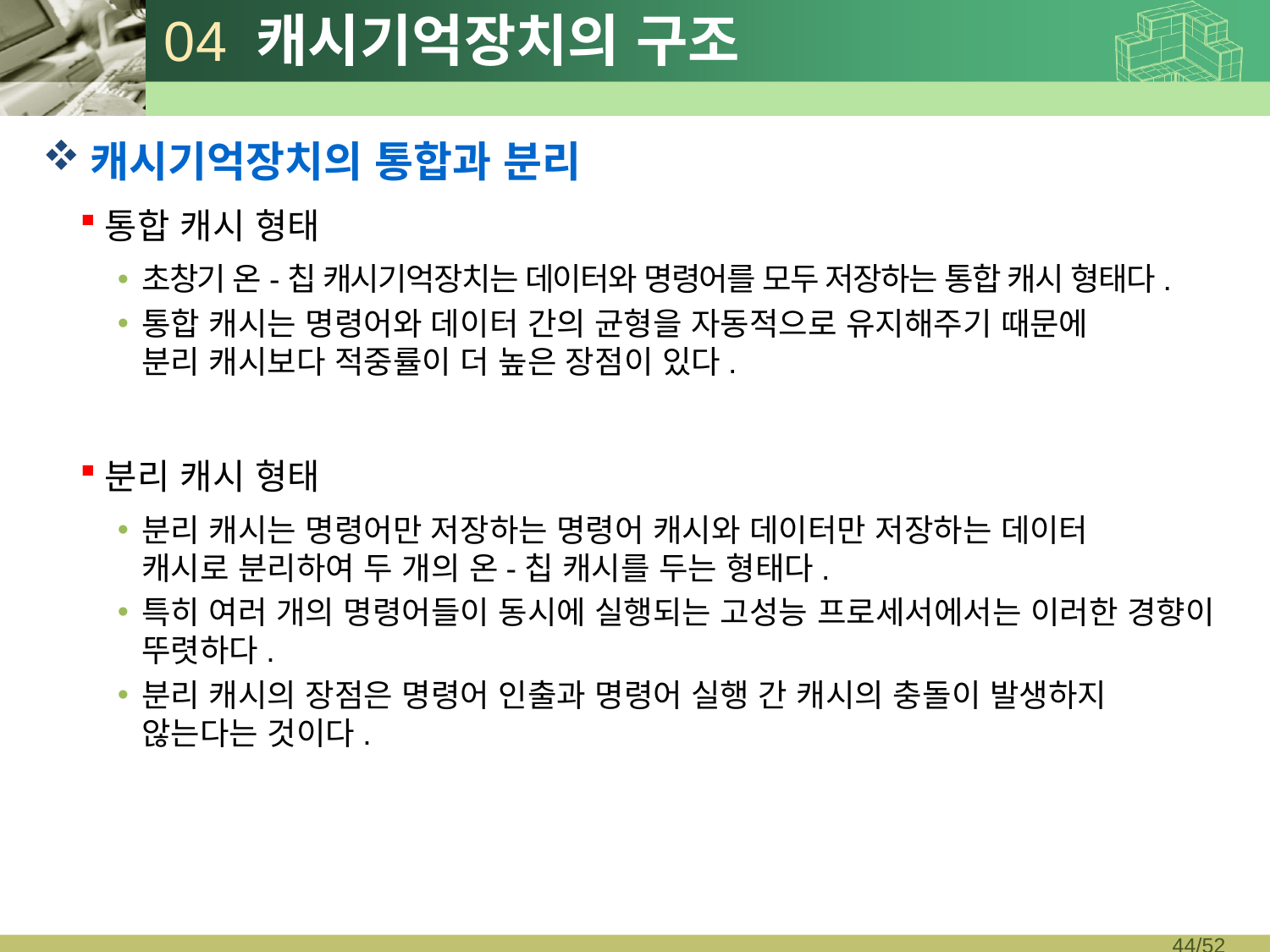

# 04 캐시기억장치의 구조
캐시기억장치의 통합과 분리
통합 캐시 형태
초창기 온-칩 캐시기억장치는 데이터와 명령어를 모두 저장하는 통합 캐시 형태다.
통합 캐시는 명령어와 데이터 간의 균형을 자동적으로 유지해주기 때문에
분리 캐시보다 적중률이 더 높은 장점이 있다.

분리 캐시 형태
분리 캐시는 명령어만 저장하는 명령어 캐시와 데이터만 저장하는 데이터
캐시로 분리하여 두 개의 온-칩 캐시를 두는 형태다.
특히 여러 개의 명령어들이 동시에 실행되는 고성능 프로세서에서는 이러한 경향이 뚜렷하다.
분리 캐시의 장점은 명령어 인출과 명령어 실행 간 캐시의 충돌이 발생하지
않는다는 것이다.